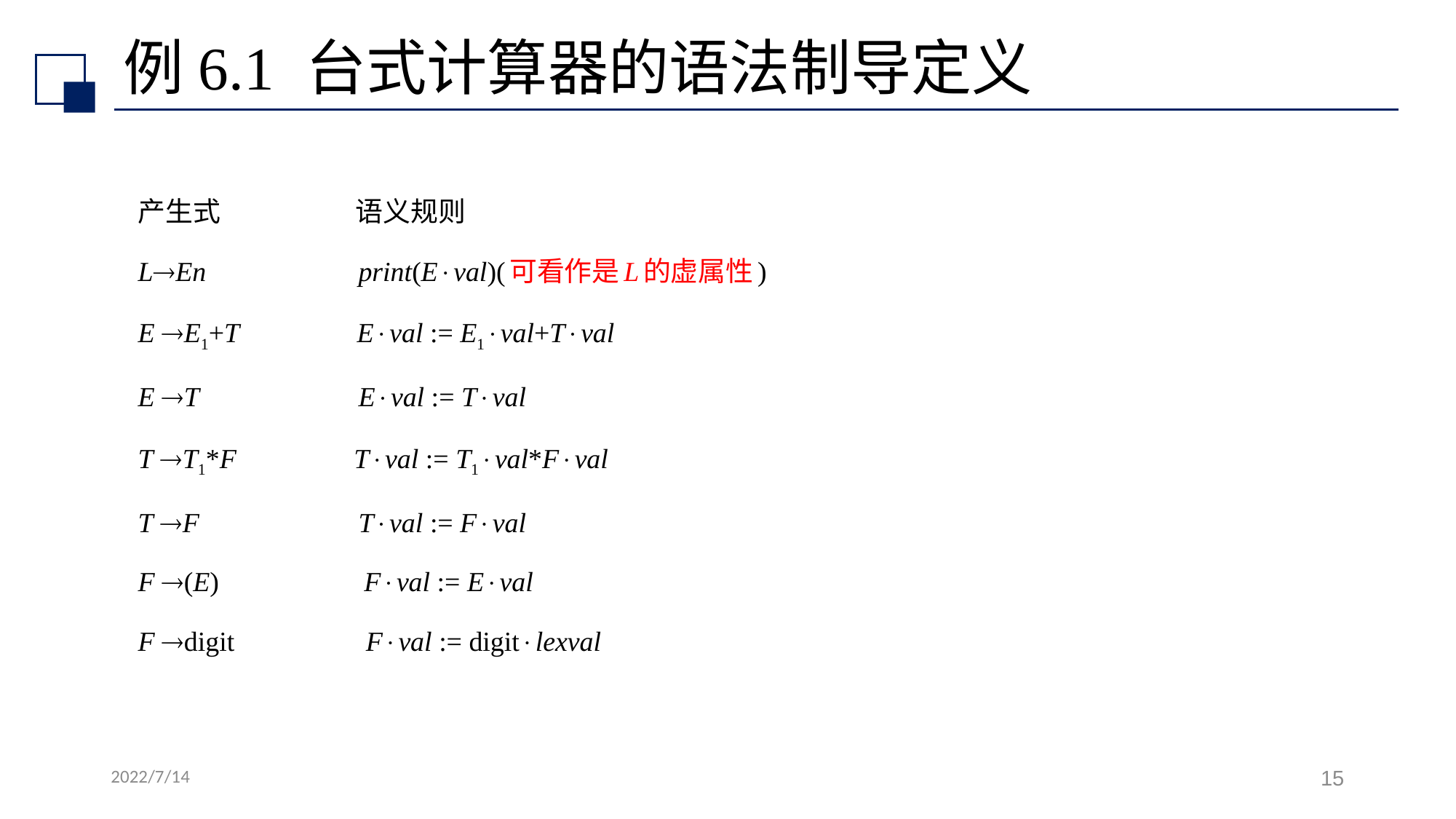

# 例6.1 台式计算器的语法制导定义
产生式                      语义规则
L→En                      print(E⋅val)(可看作是L的虚属性)
E →E1+T                 E⋅val := E1⋅val+T⋅val
E →T                       E⋅val := T⋅val
T →T1*F                 T⋅val := T1⋅val*F⋅val
T →F                       T⋅val := F⋅val
F →(E)                     F⋅val := E⋅val
F →digit                   F⋅val := digit⋅lexval
2022/7/14
15